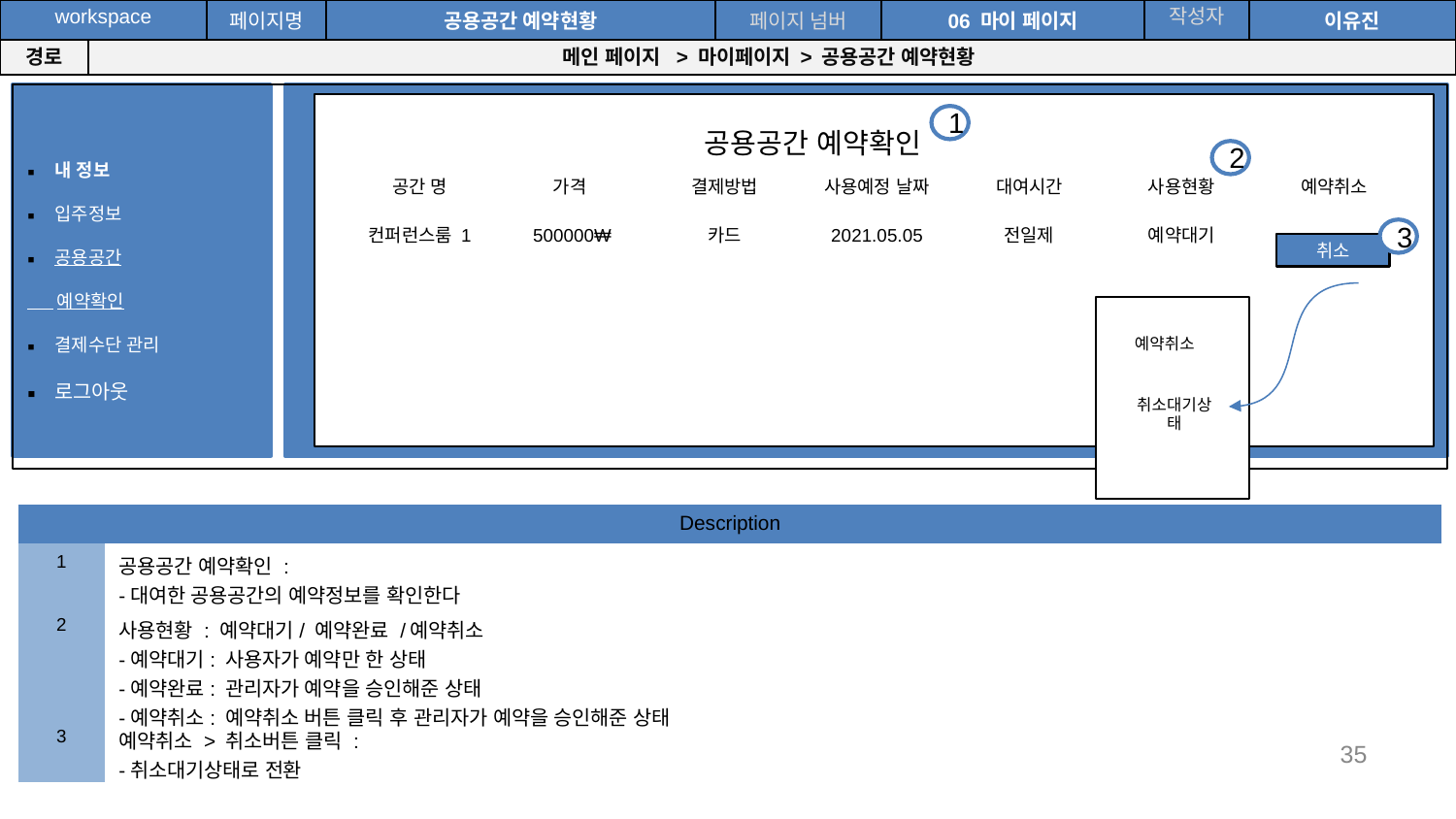

공간(오피스) 대여 시스템
| workspace |  | 페이지명 | 공용공간 예약현황 | 페이지 넘버 | 06 마이 페이지 | 작성자 | 이유진 |
| --- | --- | --- | --- | --- | --- | --- | --- |
| 경로 | 메인 페이지 > 마이페이지 > 공용공간 예약현황 |  |  |  |  |  |  |

내 정보
입주정보
공용공간
     예약확인
결제수단 관리

로그아웃

1
공용공간 예약확인
2
| 공간 명 | 가격 | 결제방법 | 사용예정 날짜 | 대여시간 | 사용현황 | 예약취소 |
| --- | --- | --- | --- | --- | --- | --- |
| 컨퍼런스룸 1 | 500000₩ | 카드 | 2021.05.05 | 전일제 | 예약대기 |  |
3
취소

| 예약취소 |
| --- |
| 취소대기상태 |
| Description |  |
| --- | --- |
| 1 | 공용공간 예약확인 : -대여한 공용공간의 예약정보를 확인한다 |
| 2 | 사용현황 : 예약대기/ 예약완료 /예약취소 -예약대기: 사용자가 예약만 한 상태 -예약완료: 관리자가 예약을 승인해준 상태 -예약취소: 예약취소 버튼 클릭 후 관리자가 예약을 승인해준 상태 |
| 3 | 예약취소 > 취소버튼 클릭 : -취소대기상태로 전환 |
35